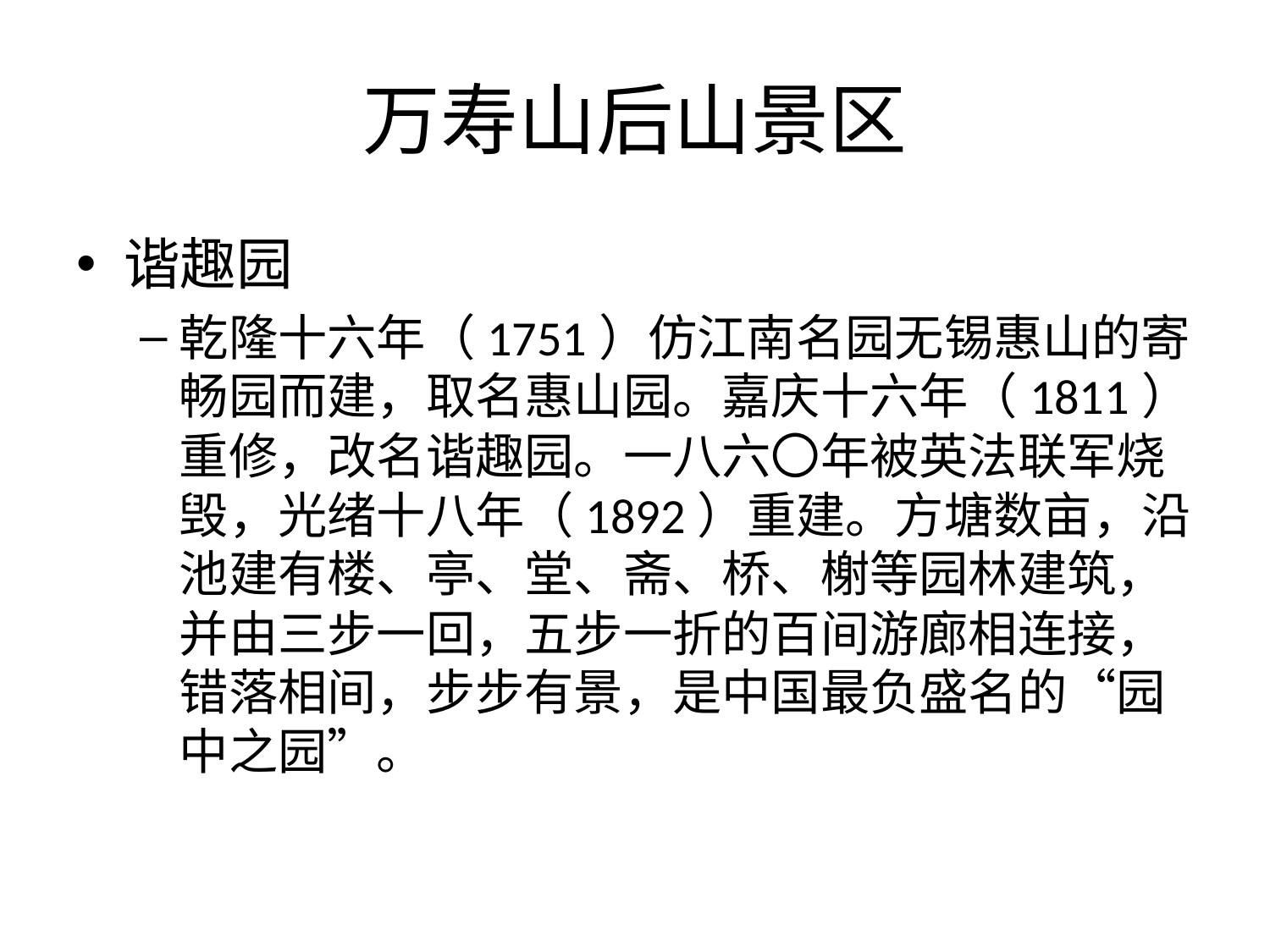

# 万寿山后山景区
谐趣园
乾隆十六年（1751）仿江南名园无锡惠山的寄畅园而建，取名惠山园。嘉庆十六年（1811）重修，改名谐趣园。一八六〇年被英法联军烧毁，光绪十八年（1892）重建。方塘数亩，沿池建有楼、亭、堂、斋、桥、榭等园林建筑，并由三步一回，五步一折的百间游廊相连接，错落相间，步步有景，是中国最负盛名的“园中之园”。